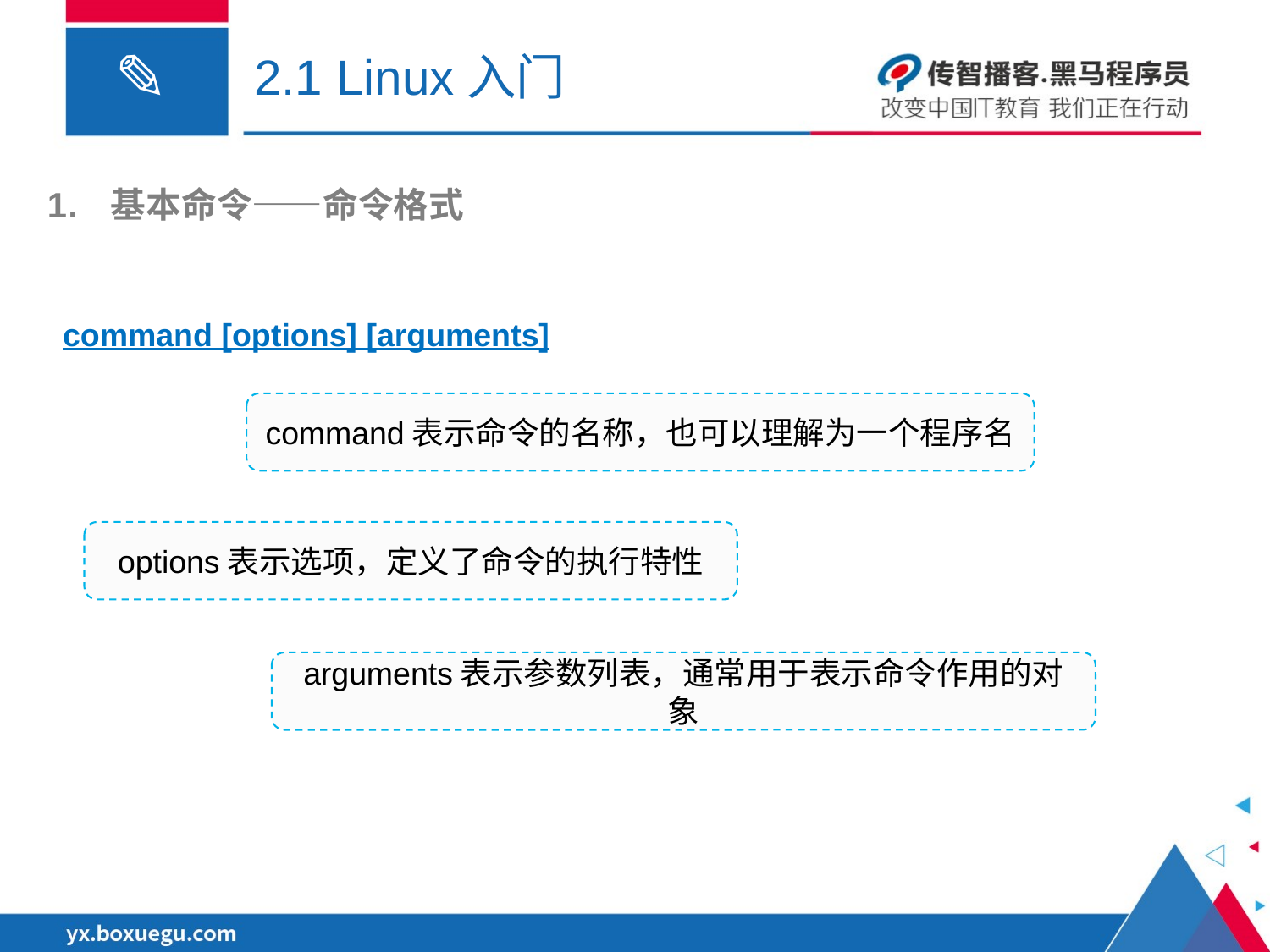

# 2.1 Linux入门
基本命令——命令格式
command [options] [arguments]
command表示命令的名称，也可以理解为一个程序名
options表示选项，定义了命令的执行特性
arguments表示参数列表，通常用于表示命令作用的对象